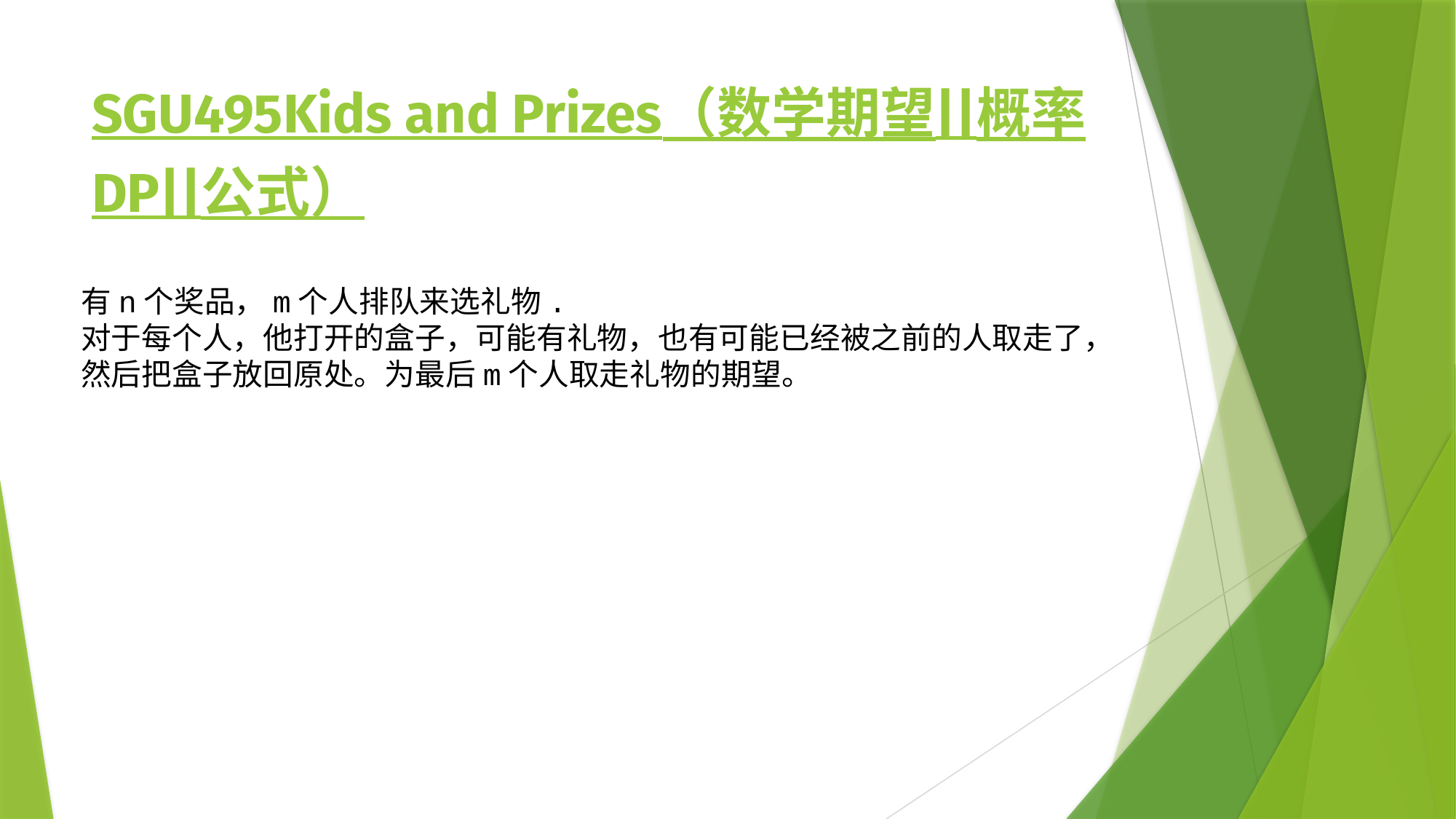

# SGU495Kids and Prizes（数学期望||概率DP||公式）
有n个奖品，m个人排队来选礼物.
对于每个人，他打开的盒子，可能有礼物，也有可能已经被之前的人取走了，
然后把盒子放回原处。为最后m个人取走礼物的期望。